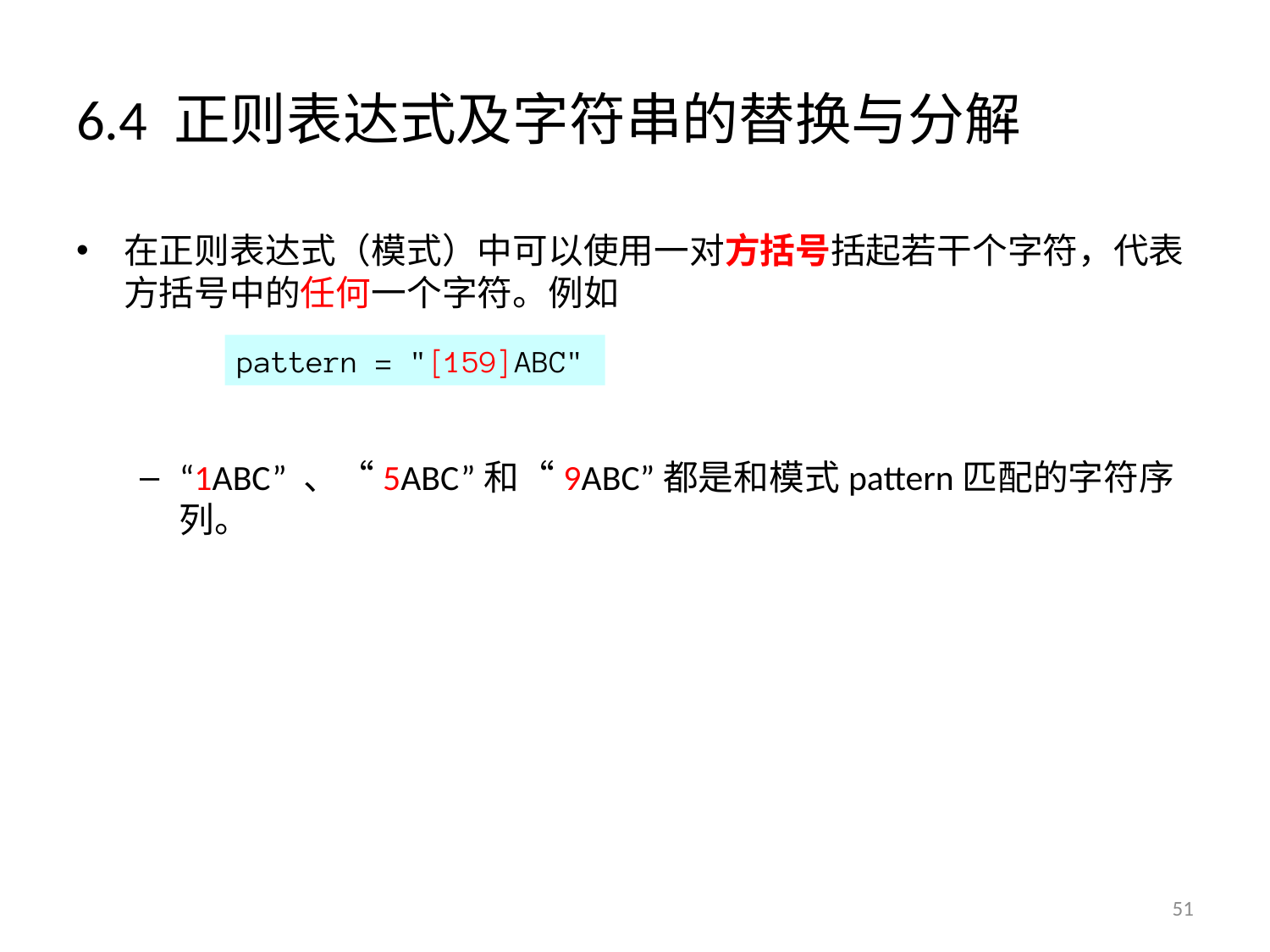

# 6.4 正则表达式及字符串的替换与分解
在正则表达式（模式）中可以使用一对方括号括起若干个字符，代表方括号中的任何一个字符。例如

“1ABC” 、“5ABC”和“9ABC”都是和模式pattern匹配的字符序列。
pattern = "[159]ABC"
51